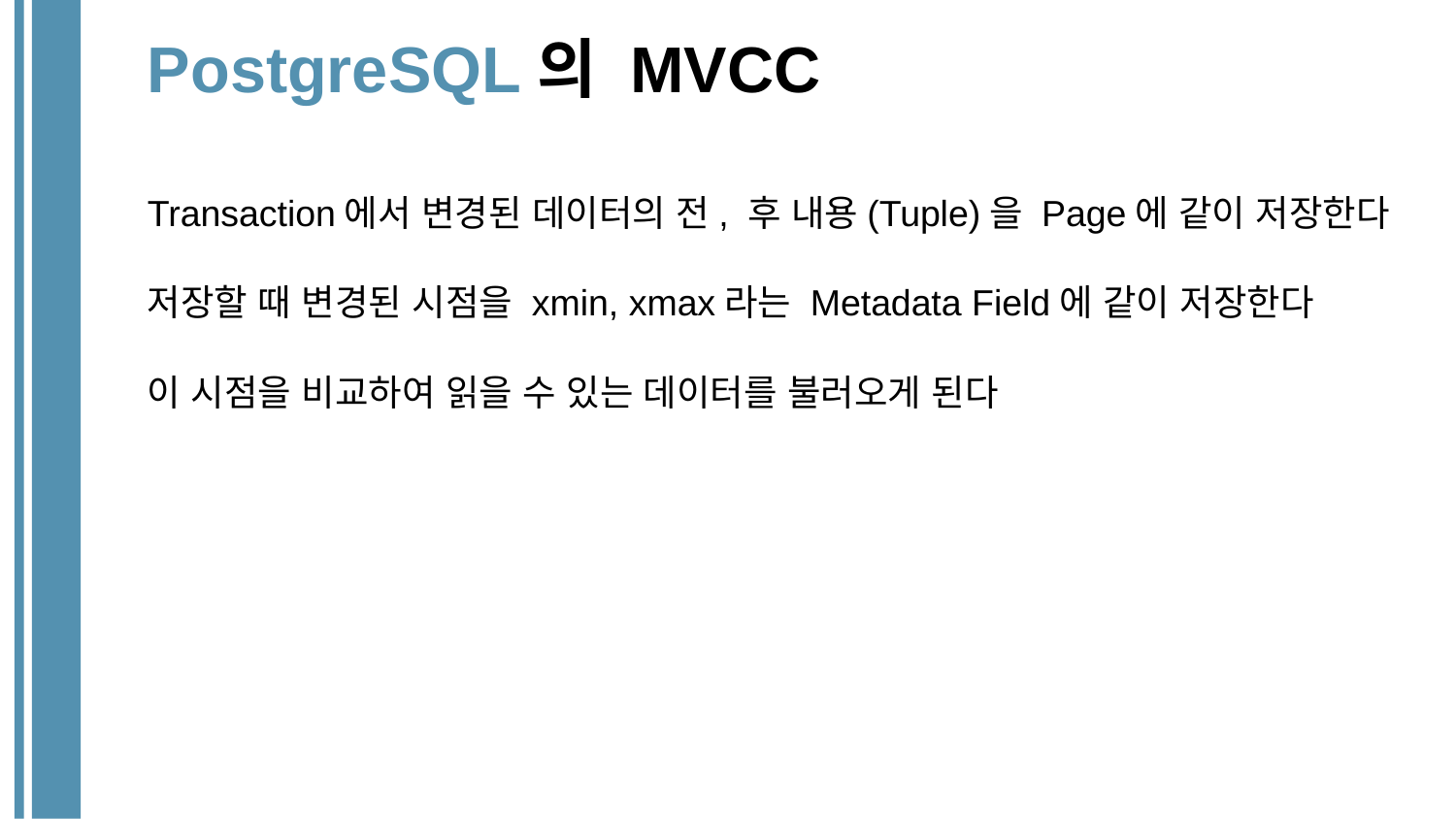

# PostgreSQL의 MVCC
Transaction에서 변경된 데이터의 전, 후 내용(Tuple)을 Page에 같이 저장한다
저장할 때 변경된 시점을 xmin, xmax라는 Metadata Field에 같이 저장한다
이 시점을 비교하여 읽을 수 있는 데이터를 불러오게 된다